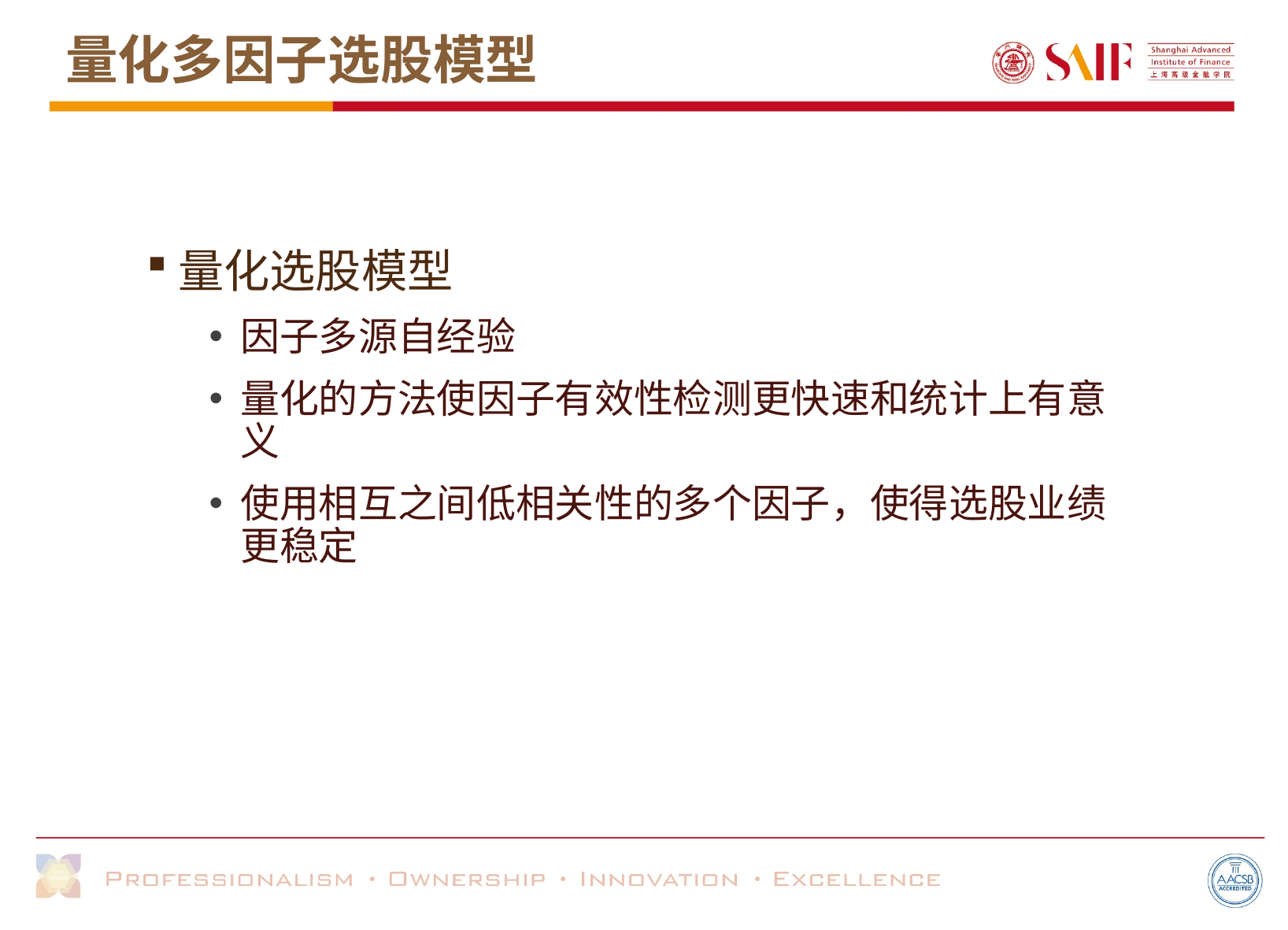

# 量化多因子选股模型
量化选股模型
因子多源自经验
量化的方法使因子有效性检测更快速和统计上有意义
使用相互之间低相关性的多个因子，使得选股业绩更稳定